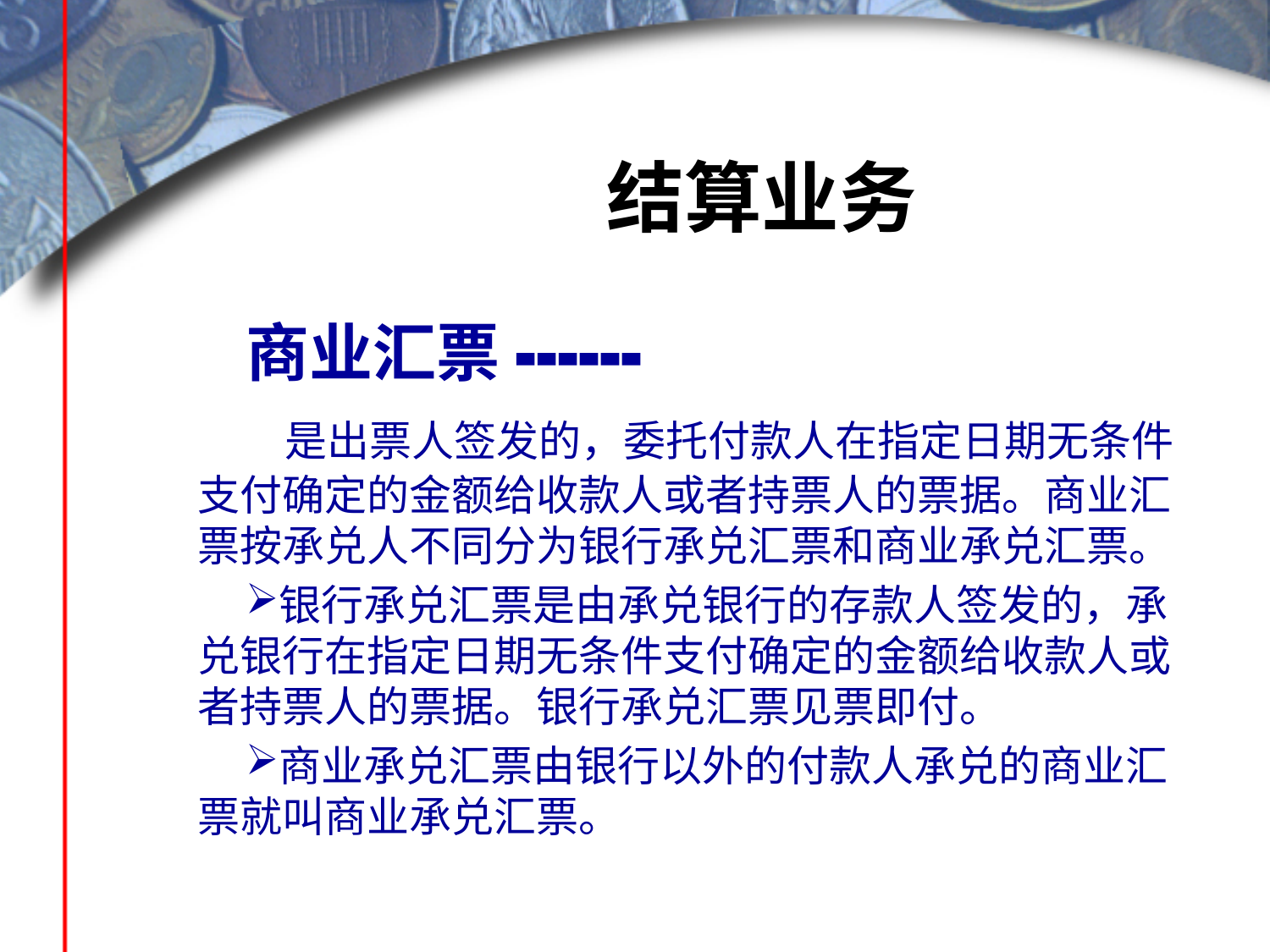

# 结算业务
商业汇票------
  是出票人签发的，委托付款人在指定日期无条件支付确定的金额给收款人或者持票人的票据。商业汇票按承兑人不同分为银行承兑汇票和商业承兑汇票。
银行承兑汇票是由承兑银行的存款人签发的，承兑银行在指定日期无条件支付确定的金额给收款人或者持票人的票据。银行承兑汇票见票即付。
商业承兑汇票由银行以外的付款人承兑的商业汇票就叫商业承兑汇票。